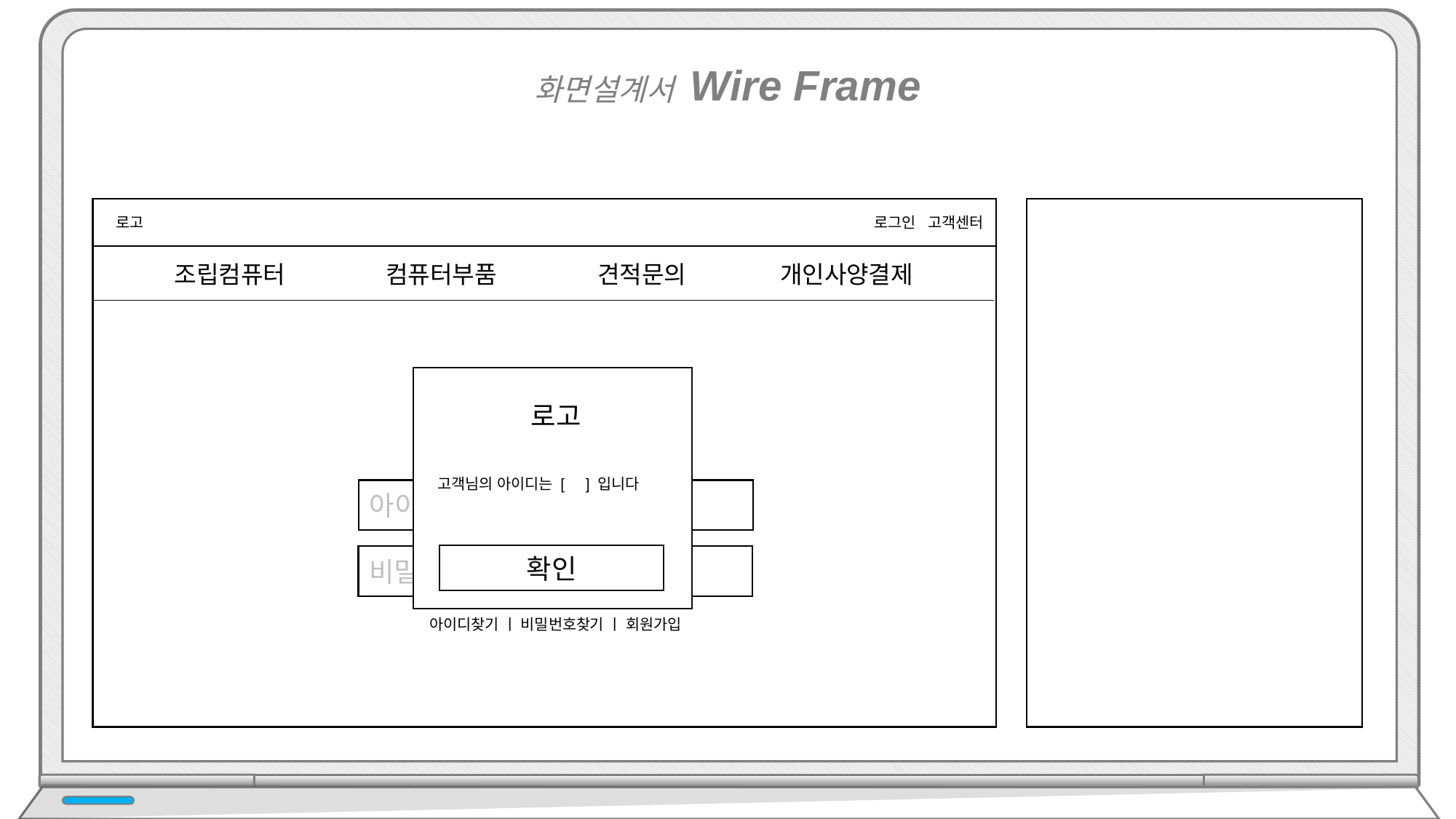

화면설계서 Wire Frame

로그인   고객센터
로고
조립컴퓨터               컴퓨터부품               견적문의              개인사양결제

로고
로고
고객님의 아이디는 [     ] 입니다
아이디
확인
비밀번호
아이디찾기 ㅣ 비밀번호찾기 ㅣ 회원가입